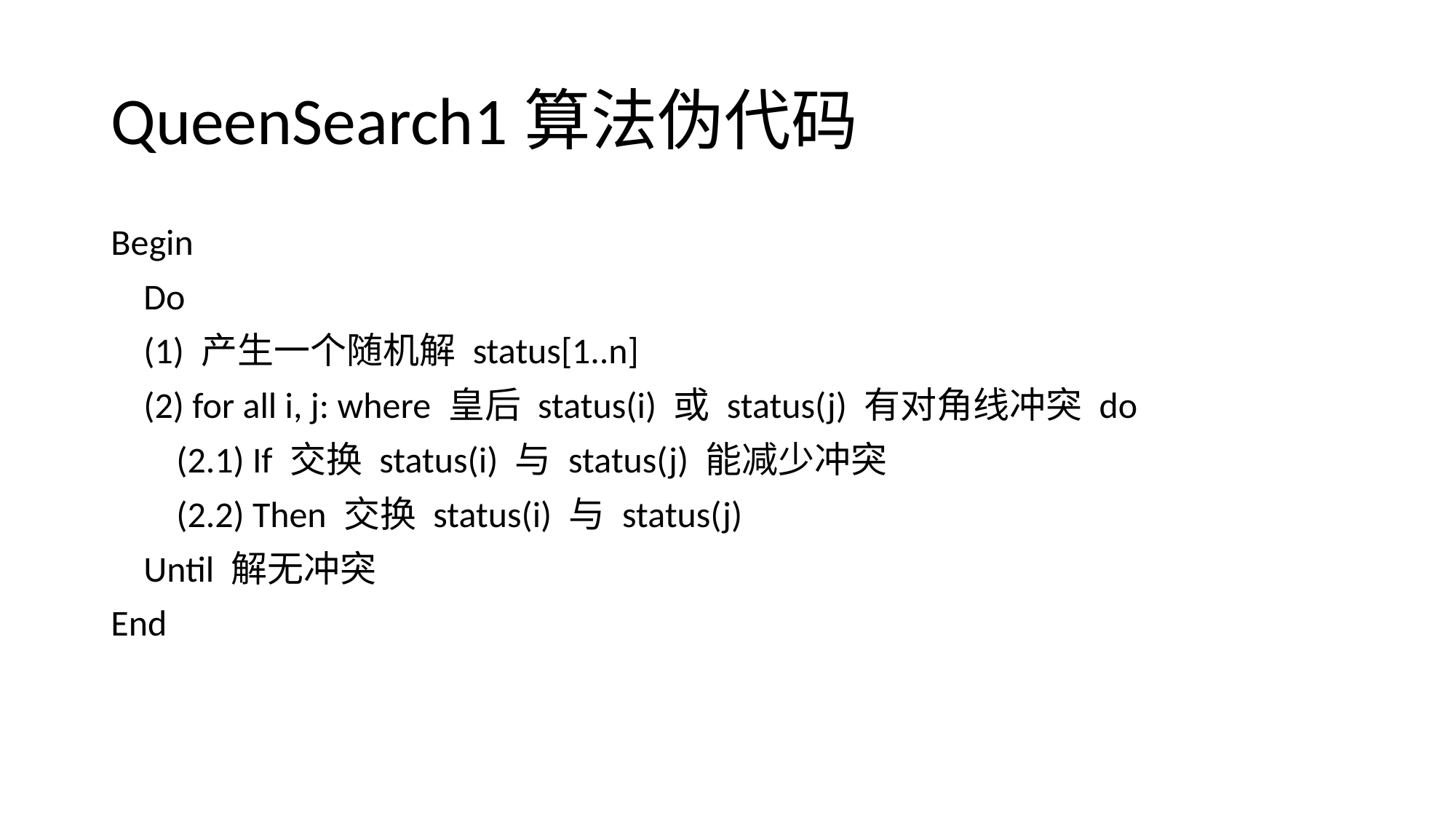

# QueenSearch1算法伪代码
Begin
    Do
    (1) 产生一个随机解 status[1..n]
    (2) for all i, j: where 皇后 status(i) 或 status(j) 有对角线冲突 do
        (2.1) If 交换 status(i) 与 status(j) 能减少冲突
        (2.2) Then 交换 status(i) 与 status(j)
    Until 解无冲突
End